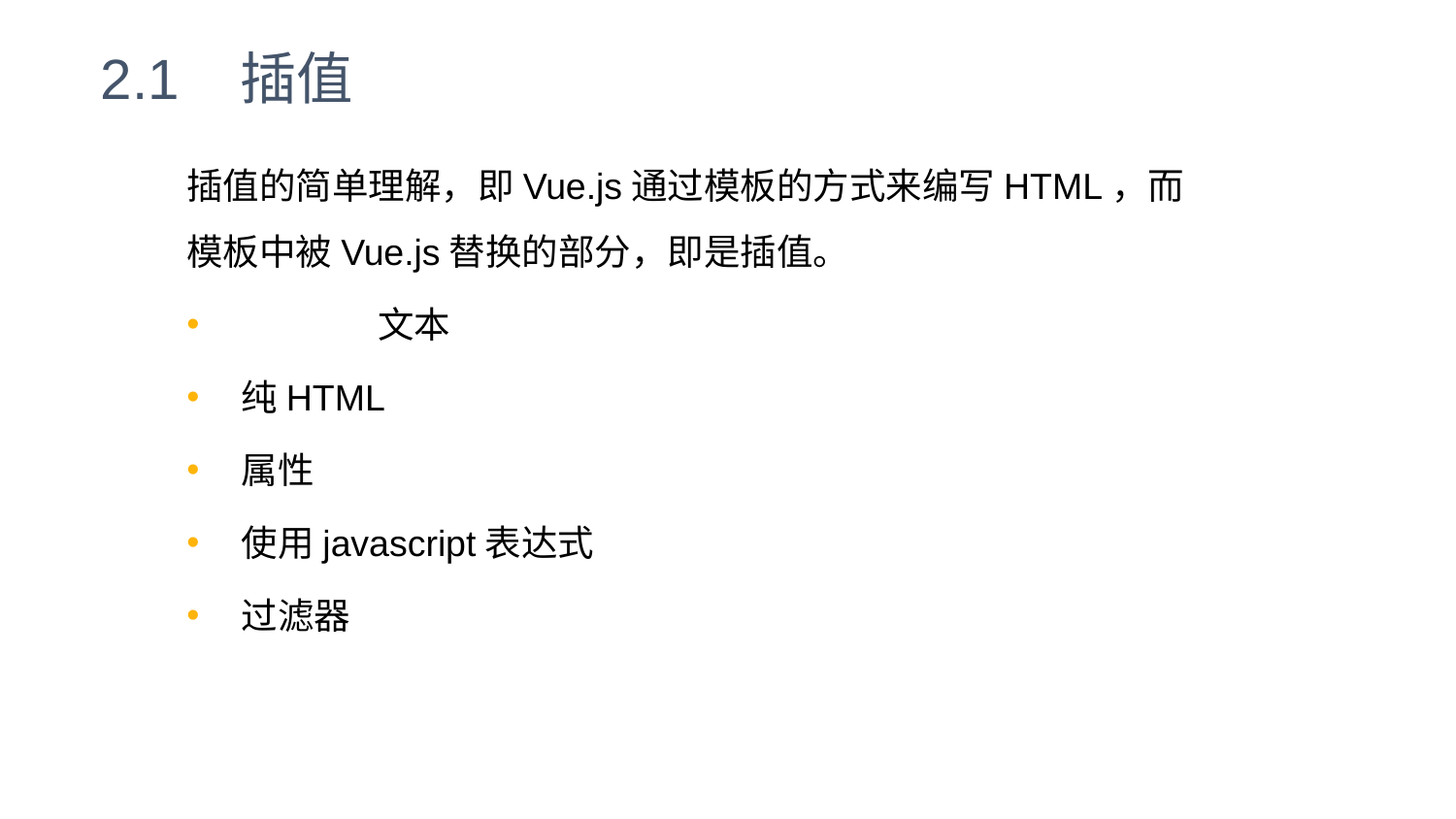

2.1   插值
插值的简单理解，即Vue.js通过模板的方式来编写HTML，而模板中被Vue.js替换的部分，即是插值。
	文本
纯HTML
属性
使用javascript表达式
过滤器